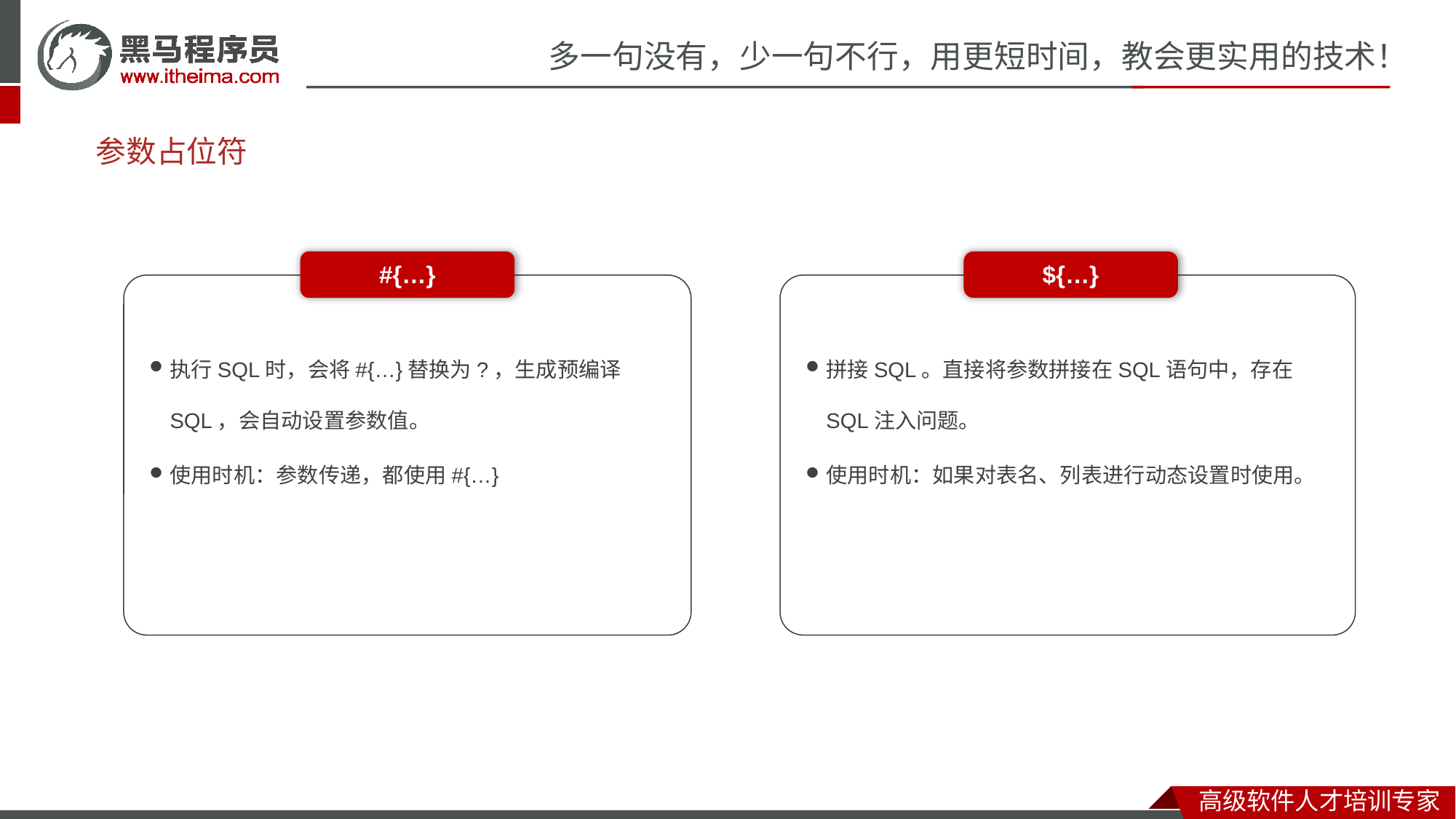

# 参数占位符
#{…}

执行SQL时，会将#{…}替换为?，生成预编译SQL，会自动设置参数值。
使用时机：参数传递，都使用#{…}
${…}

拼接SQL。直接将参数拼接在SQL语句中，存在SQL注入问题。
使用时机：如果对表名、列表进行动态设置时使用。